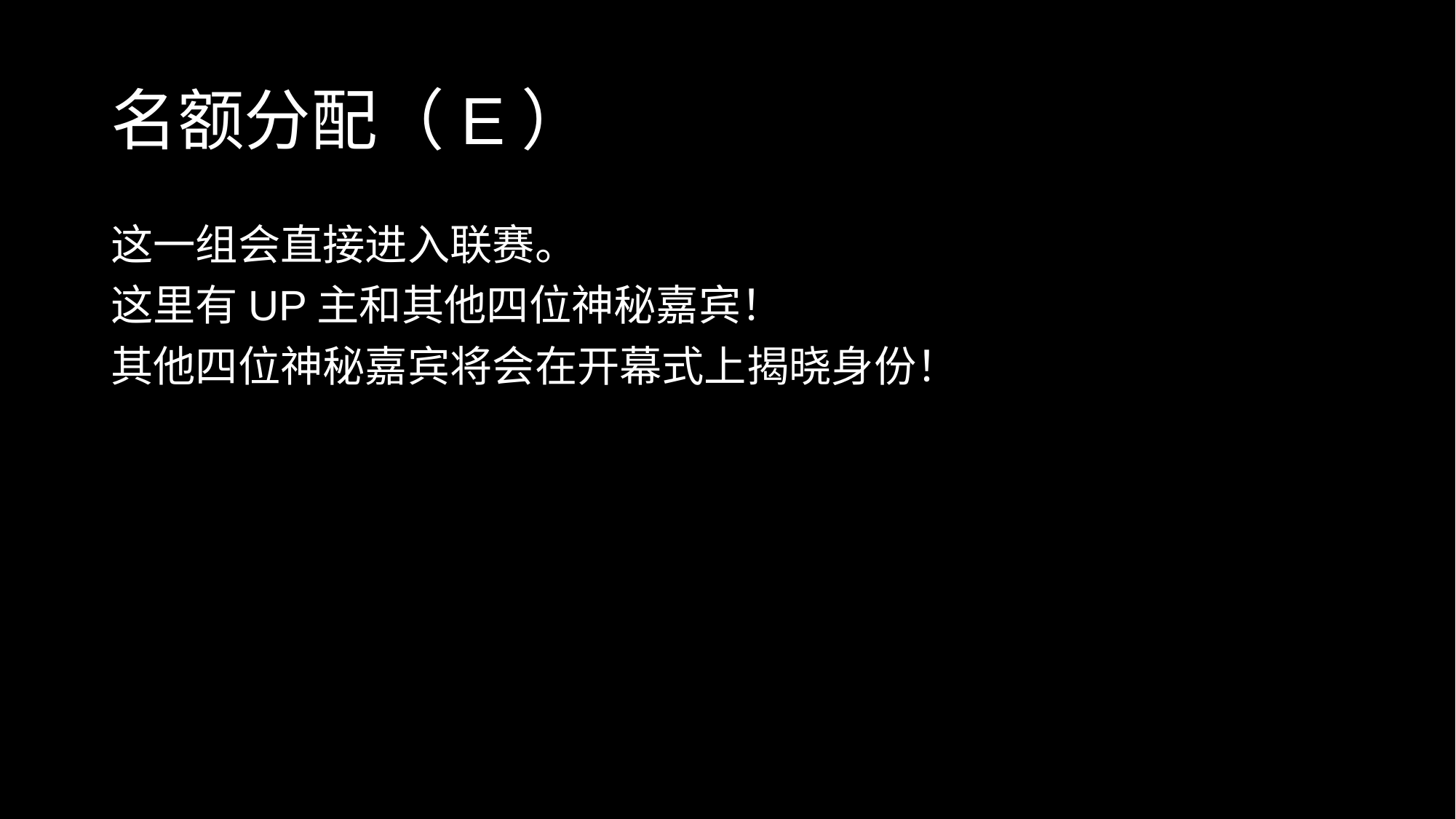

# 名额分配（E）
这一组会直接进入联赛。
这里有UP主和其他四位神秘嘉宾！
其他四位神秘嘉宾将会在开幕式上揭晓身份！